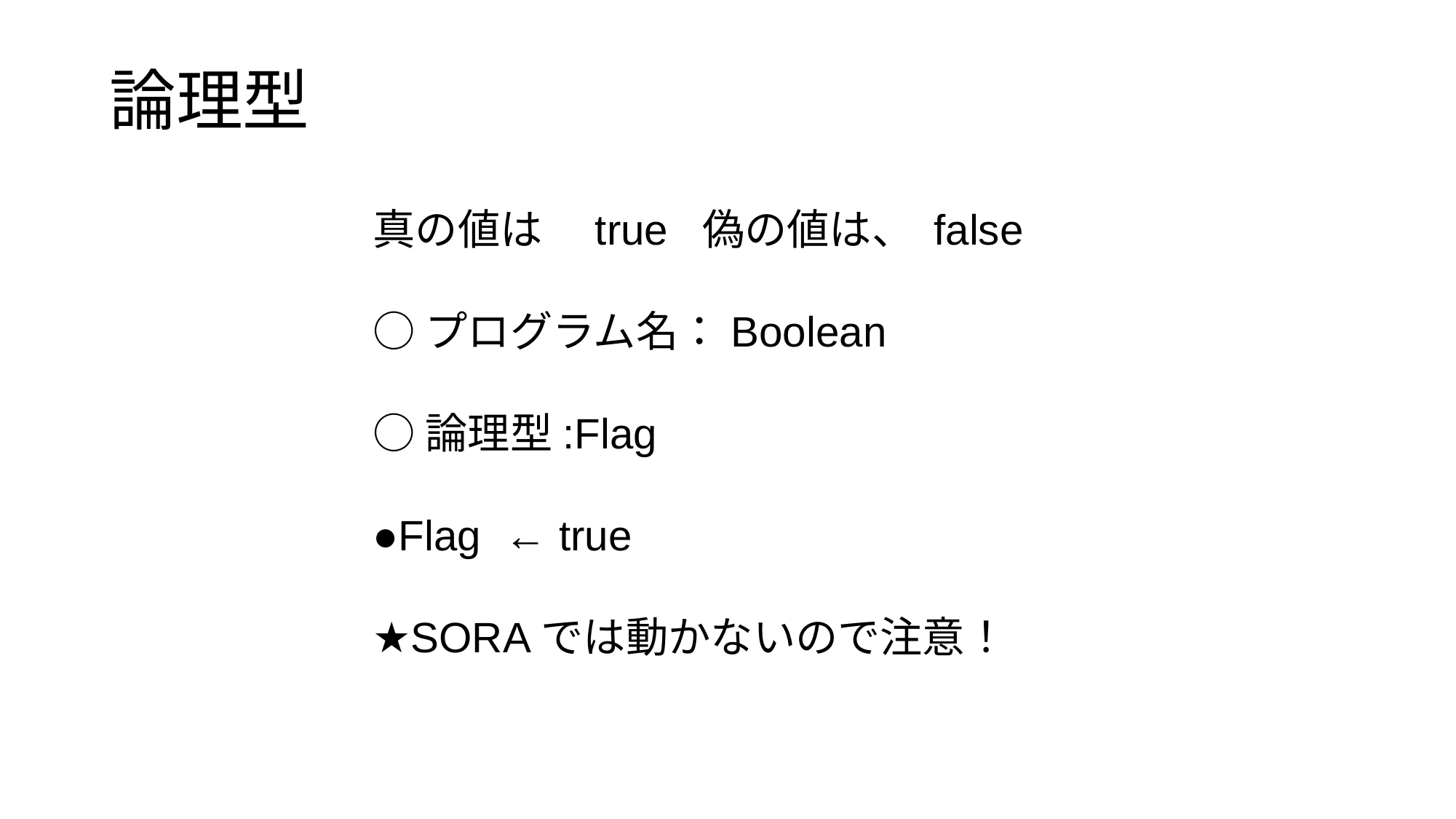

# 論理型
真の値は　true  偽の値は、 false

○プログラム名：Boolean

○論理型:Flag

●Flag  ← true

★SORAでは動かないので注意！